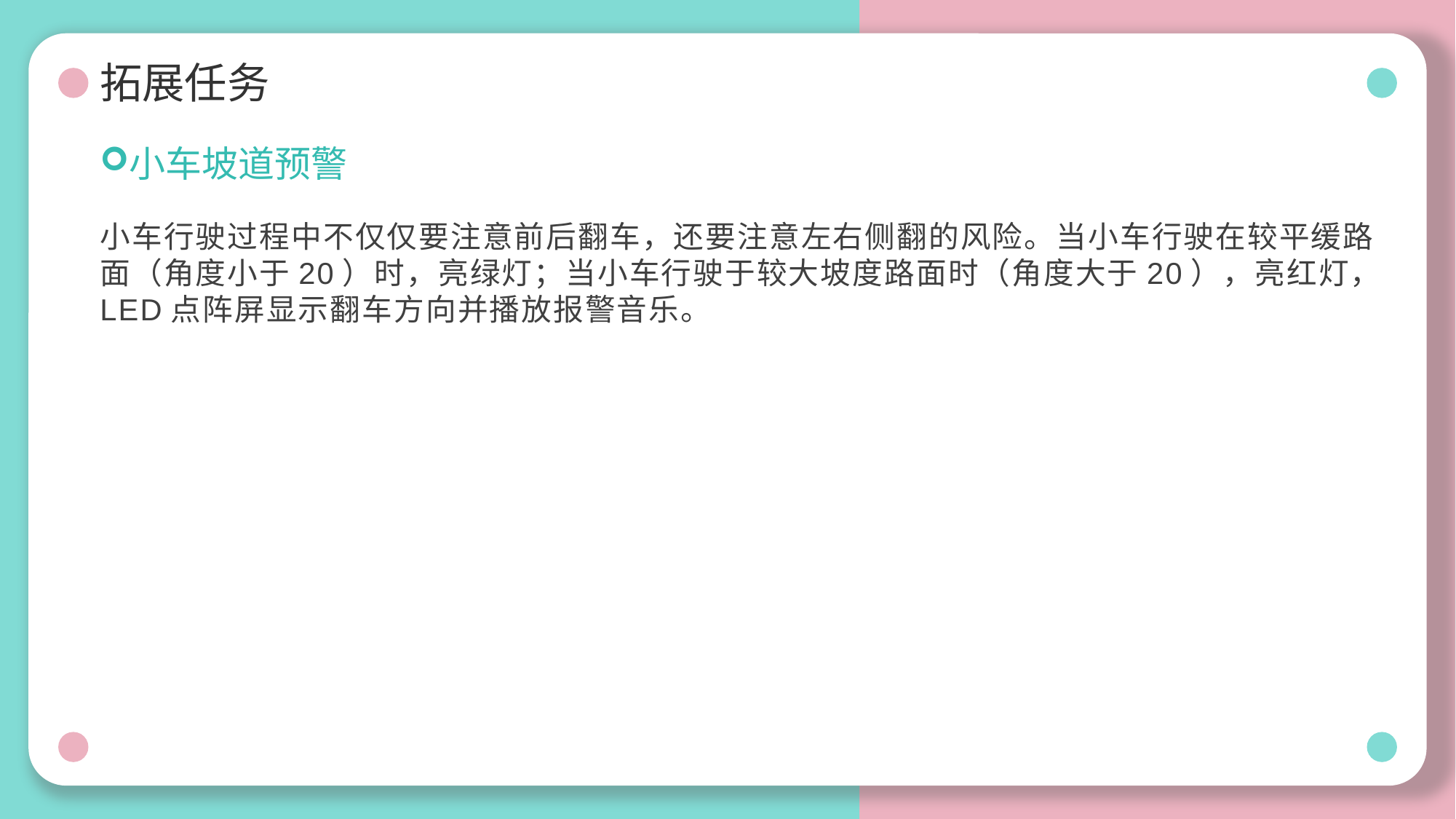

# 拓展任务
小车坡道预警
小车行驶过程中不仅仅要注意前后翻车，还要注意左右侧翻的风险。当小车行驶在较平缓路面（角度小于20）时，亮绿灯；当小车行驶于较大坡度路面时（角度大于20），亮红灯，LED点阵屏显示翻车方向并播放报警音乐。